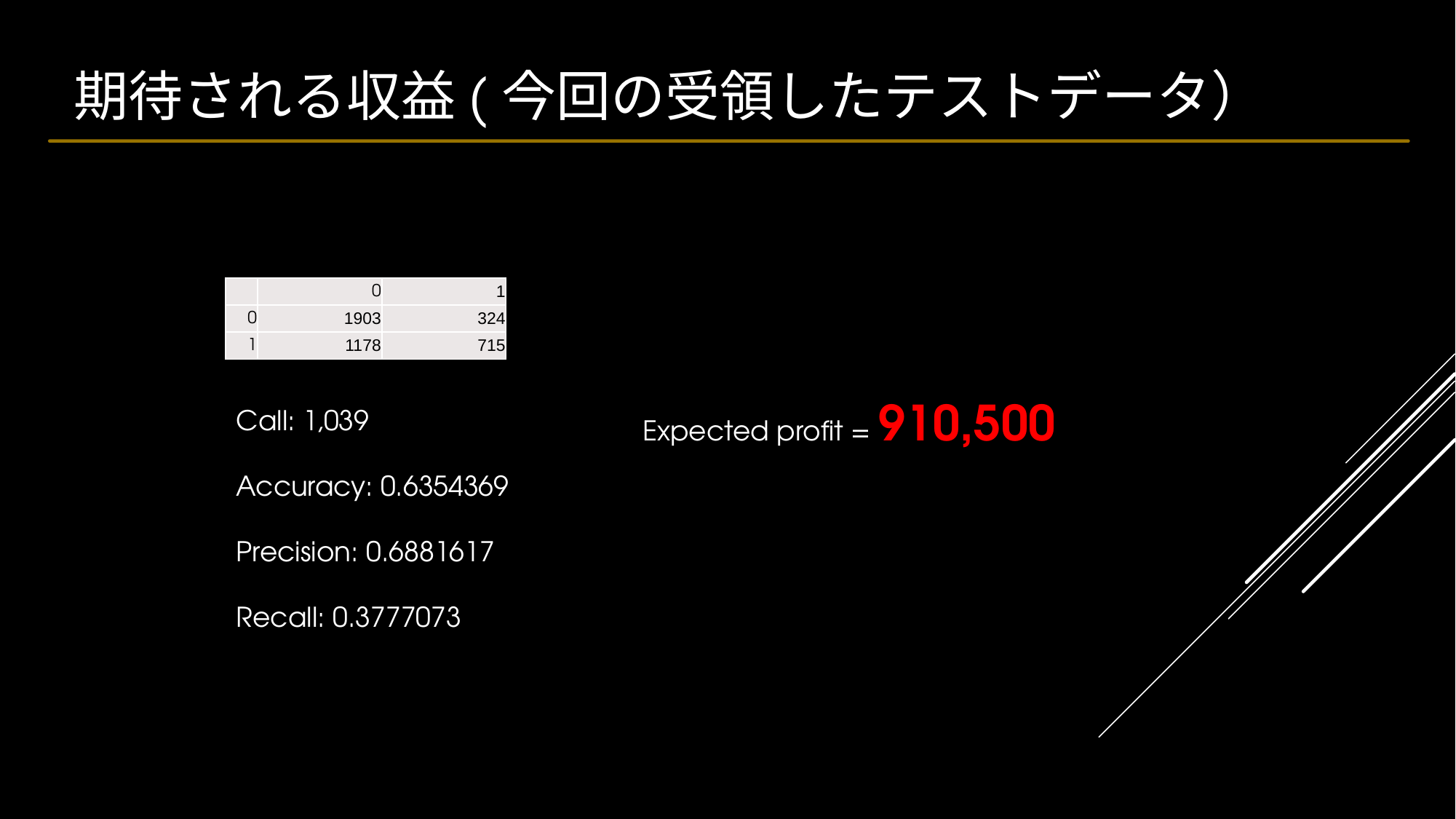

# 期待される収益(今回の受領したテストデータ）
|  | 0 | 1 |
| --- | --- | --- |
| 0 | 1903 | 324 |
| 1 | 1178 | 715 |
Expected profit = 910,500
Call: 1,039

Accuracy: 0.6354369
Precision: 0.6881617

Recall: 0.3777073